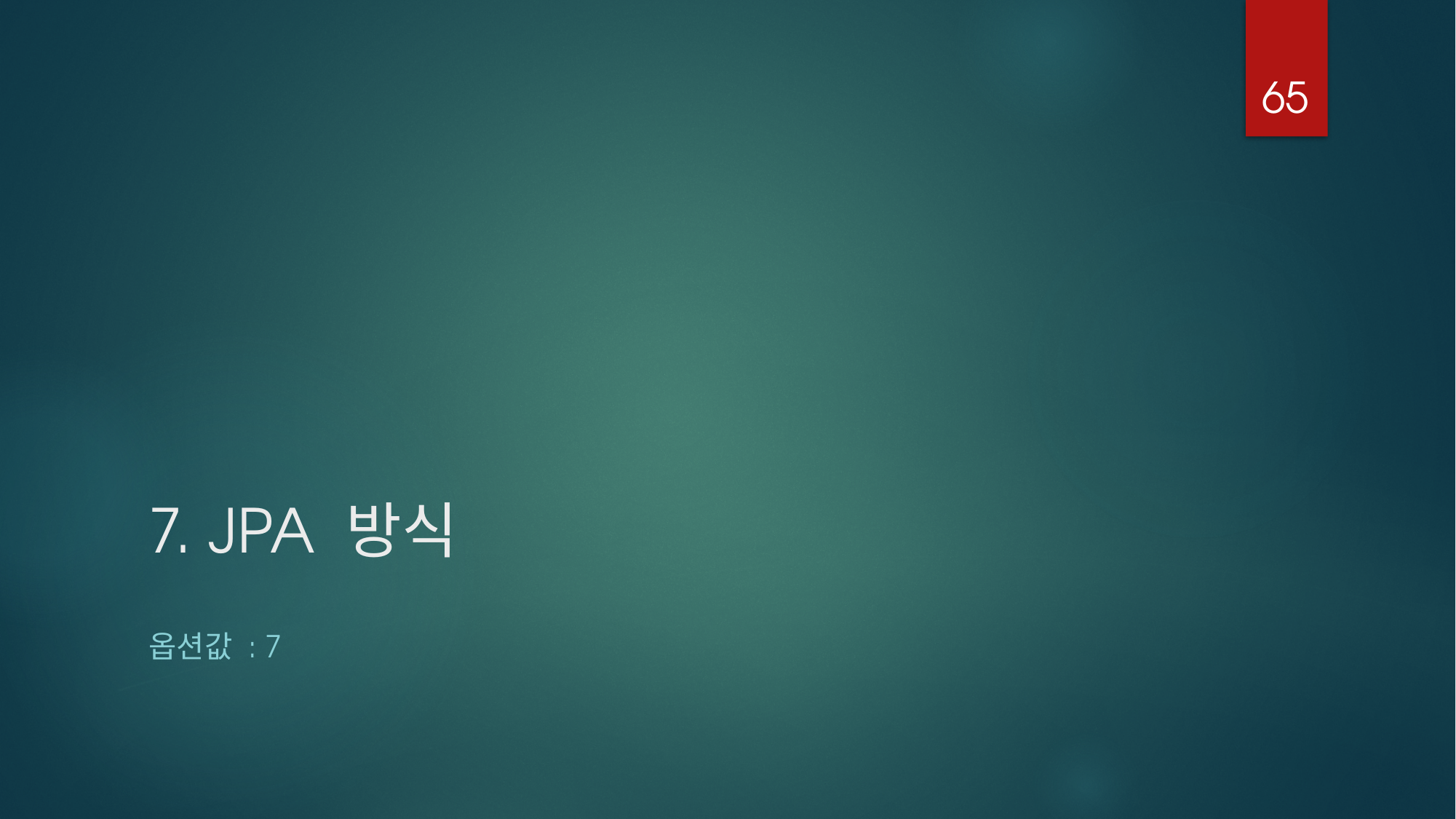

65
# 7. JPA 방식

옵션값 : 7